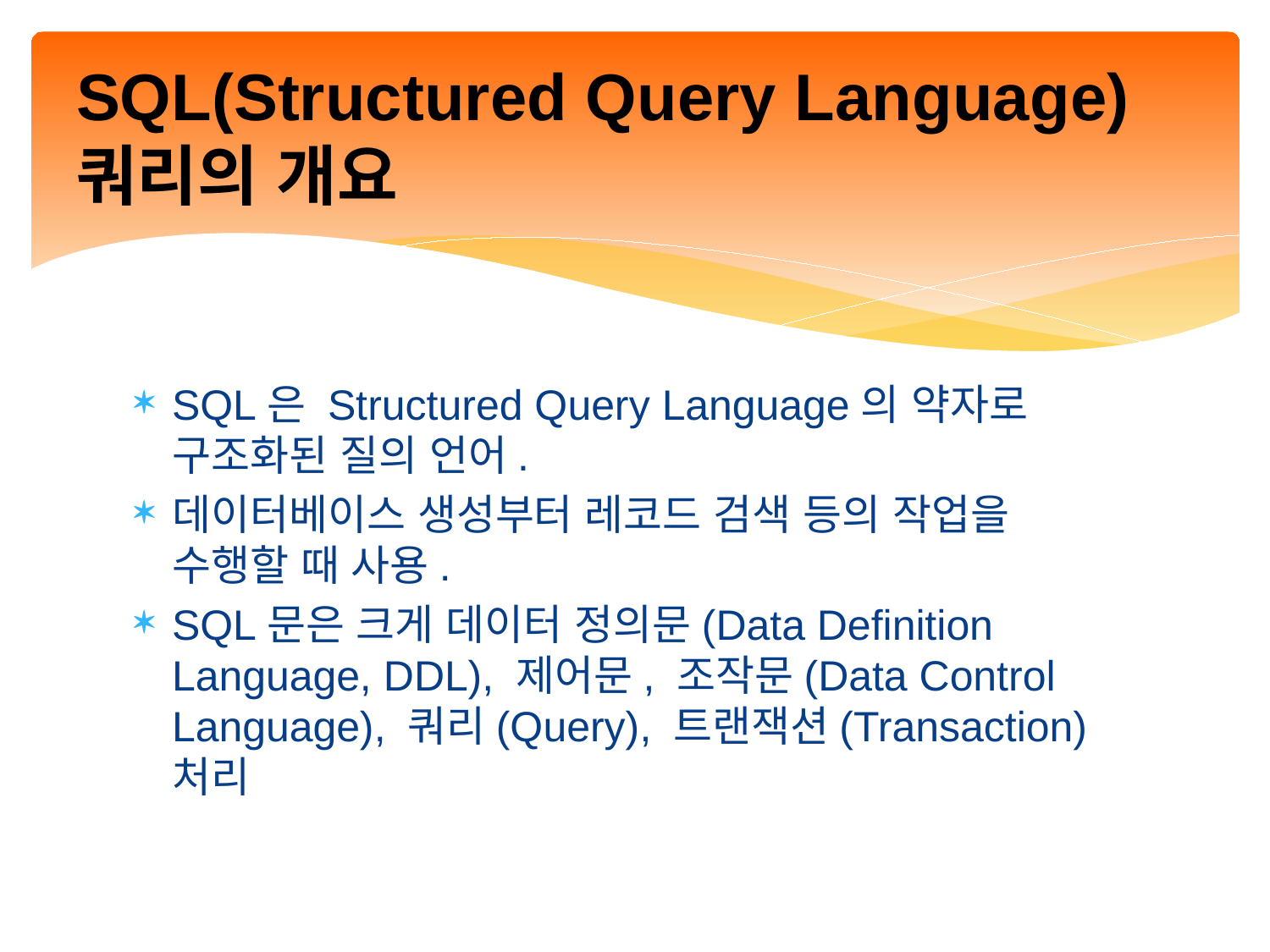

# SQL(Structured Query Language) 쿼리의 개요
SQL은 Structured Query Language의 약자로 구조화된 질의 언어.
데이터베이스 생성부터 레코드 검색 등의 작업을 수행할 때 사용.
SQL문은 크게 데이터 정의문(Data Definition Language, DDL), 제어문, 조작문(Data Control Language), 쿼리(Query), 트랜잭션(Transaction) 처리